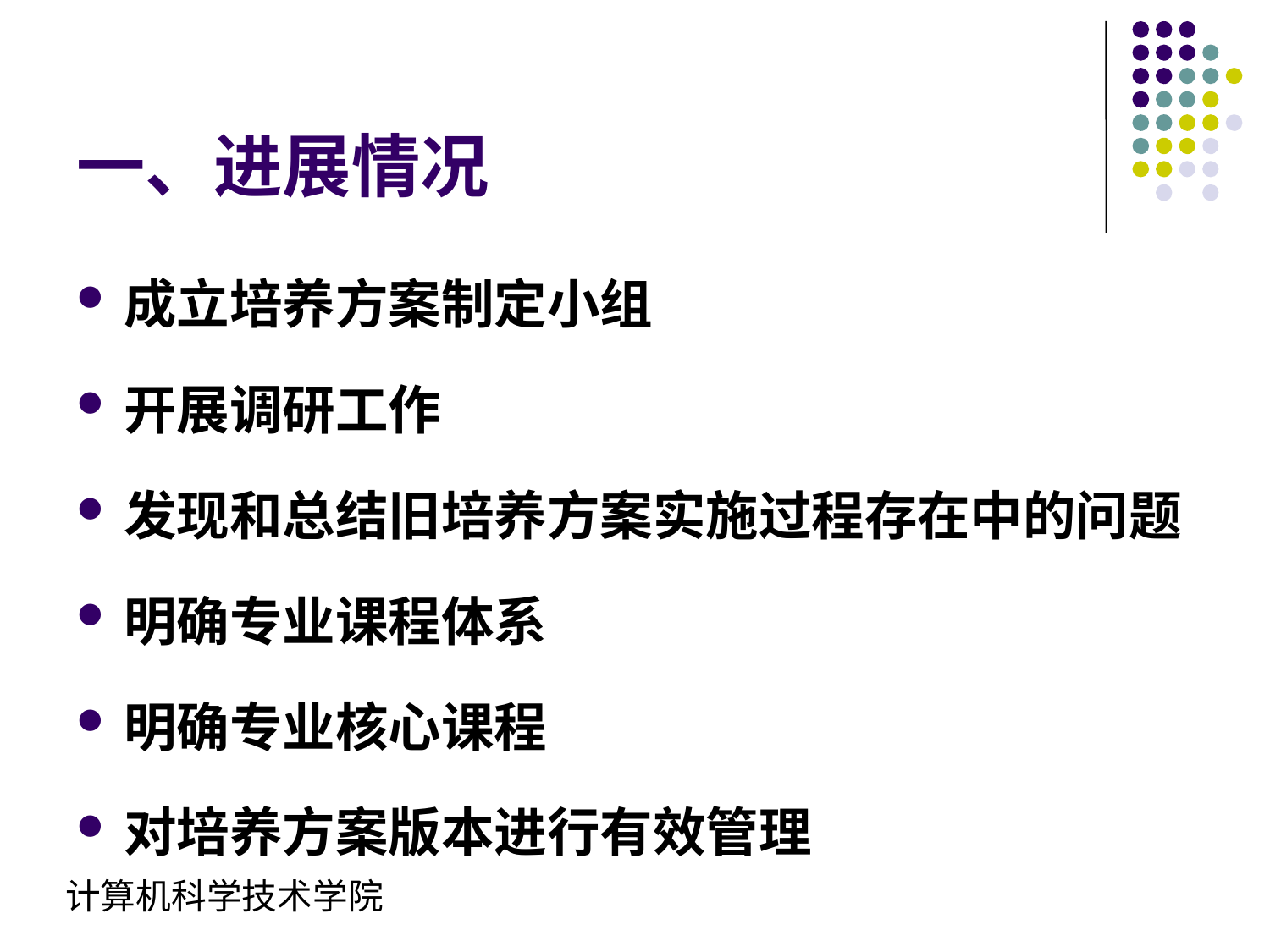

# 一、进展情况
成立培养方案制定小组
开展调研工作
发现和总结旧培养方案实施过程存在中的问题
明确专业课程体系
明确专业核心课程
对培养方案版本进行有效管理